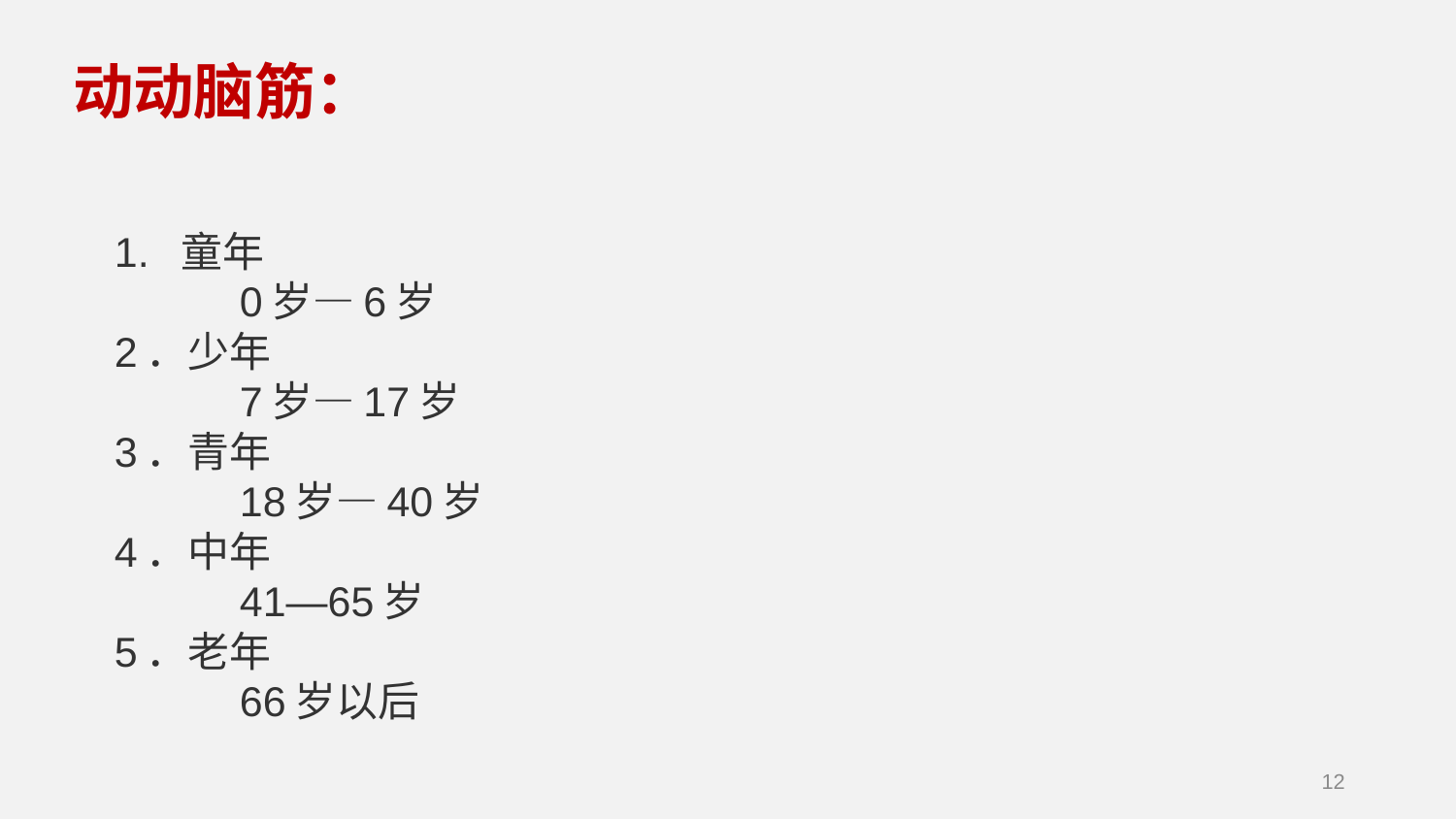

动动脑筋：
1.  童年
	0岁—6岁
2．少年
	7岁—17岁
3．青年
	18岁—40岁
4．中年
	41—65岁
5．老年
	66岁以后

12